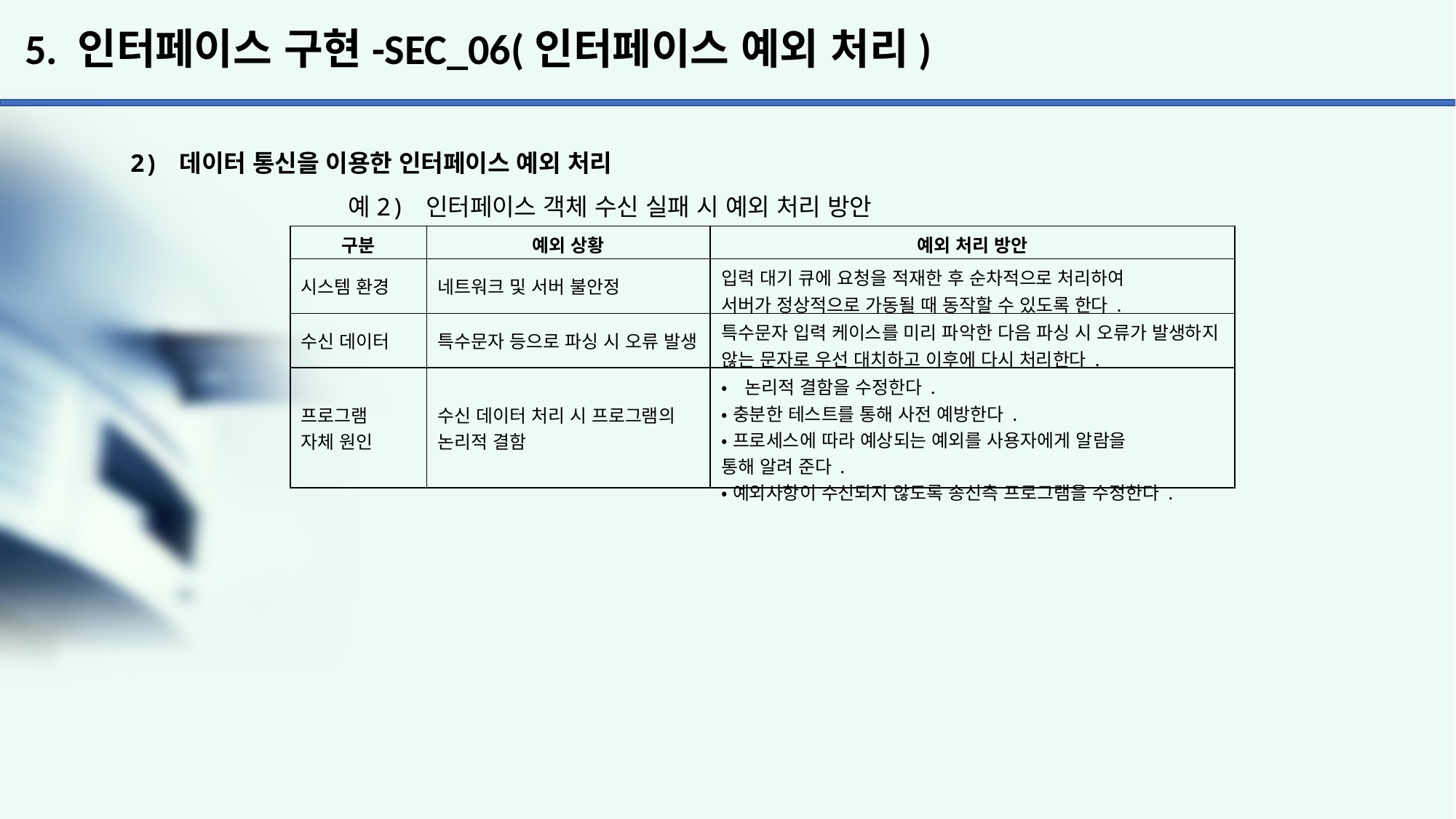

# 5. 인터페이스 구현-SEC_06(인터페이스 예외 처리)
2) 데이터 통신을 이용한 인터페이스 예외 처리
		예2) 인터페이스 객체 수신 실패 시 예외 처리 방안
| 구분 | 예외 상황 | 예외 처리 방안 |
| --- | --- | --- |
| 시스템 환경 | 네트워크 및 서버 불안정 | 입력 대기 큐에 요청을 적재한 후 순차적으로 처리하여 서버가 정상적으로 가동될 때 동작할 수 있도록 한다. |
| 수신 데이터 | 특수문자 등으로 파싱 시 오류 발생 | 특수문자 입력 케이스를 미리 파악한 다음 파싱 시 오류가 발생하지 않는 문자로 우선 대치하고 이후에 다시 처리한다. |
| 프로그램 자체 원인 | 수신 데이터 처리 시 프로그램의 논리적 결함 | •논리적 결함을 수정한다. •충분한 테스트를 통해 사전 예방한다. •프로세스에 따라 예상되는 예외를 사용자에게 알람을 통해 알려 준다. •예외사항이 수신되지 않도록 송신측 프로그램을 수정한다. |